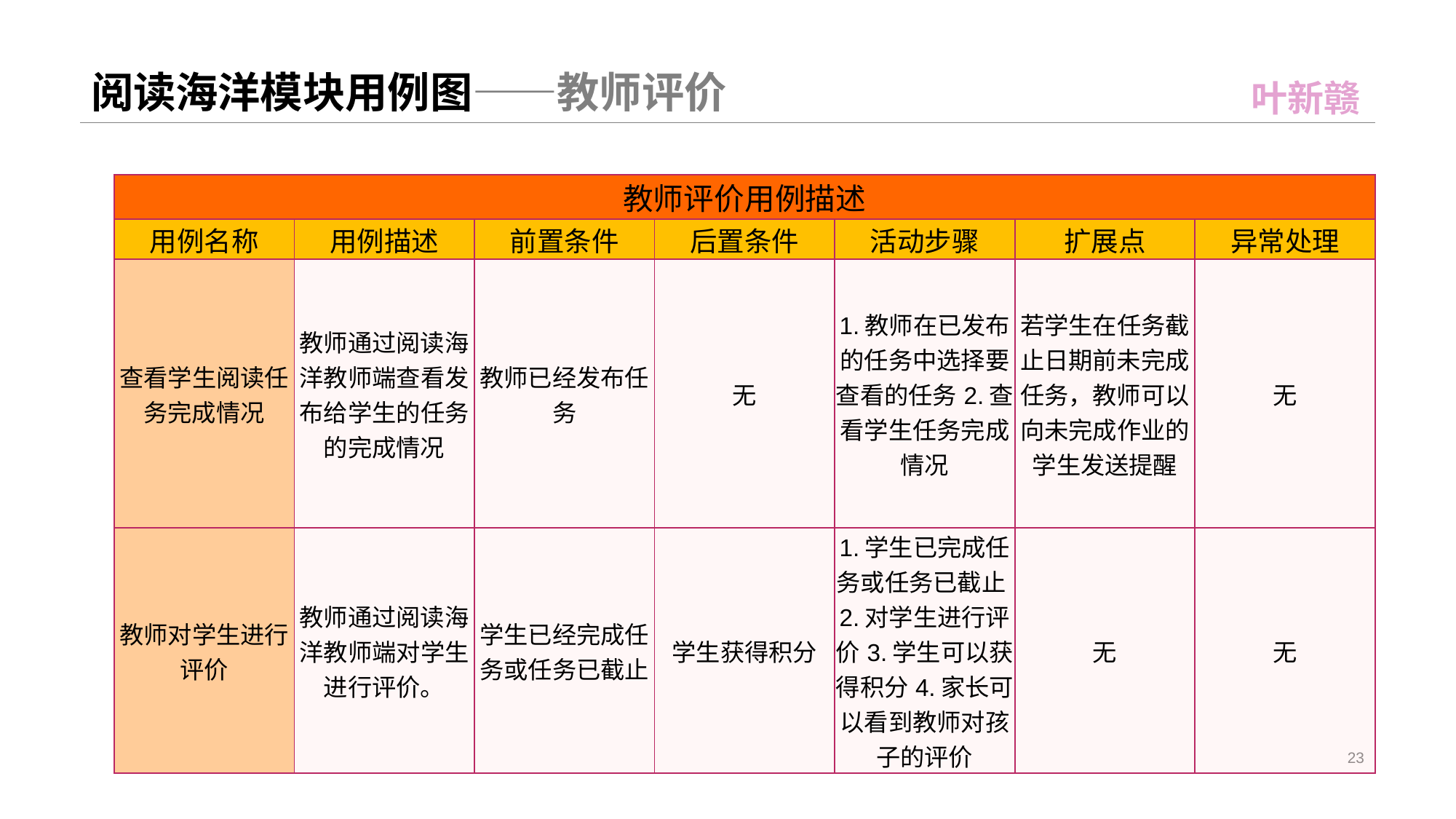

# 阅读海洋模块用例图——教师评价
叶新赣
| 教师评价用例描述 |  |  |  |  |  |  |
| --- | --- | --- | --- | --- | --- | --- |
| 用例名称 | 用例描述 | 前置条件 | 后置条件 | 活动步骤 | 扩展点 | 异常处理 |
| 查看学生阅读任务完成情况 | 教师通过阅读海洋教师端查看发布给学生的任务的完成情况 | 教师已经发布任务 | 无 | 1.教师在已发布的任务中选择要查看的任务2.查看学生任务完成情况 | 若学生在任务截止日期前未完成任务，教师可以向未完成作业的学生发送提醒 | 无 |
| 教师对学生进行评价 | 教师通过阅读海洋教师端对学生进行评价。 | 学生已经完成任务或任务已截止 | 学生获得积分 | 1.学生已完成任务或任务已截止2.对学生进行评价3.学生可以获得积分4.家长可以看到教师对孩子的评价 | 无 | 无 |
23